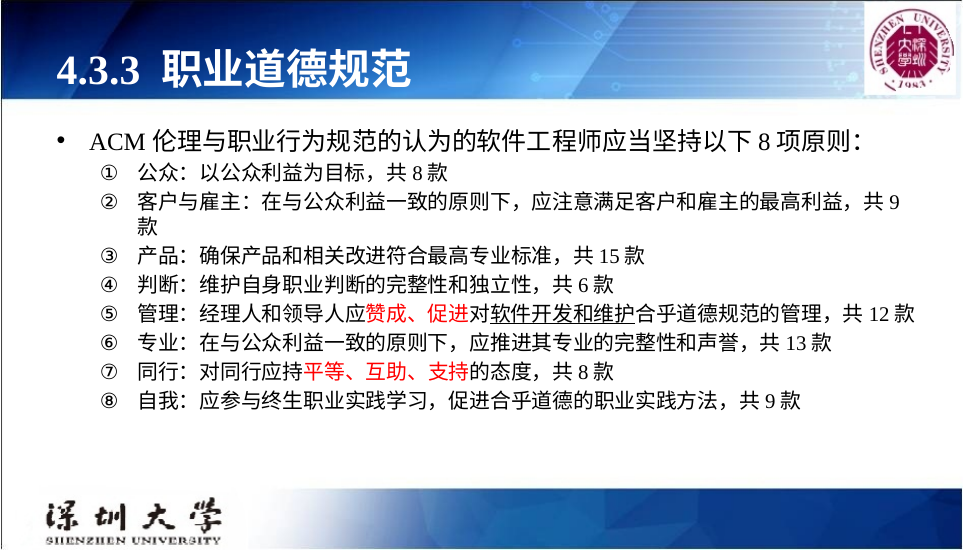

# 4.3.3 职业道德规范
ACM伦理与职业行为规范的认为的软件工程师应当坚持以下8项原则：
公众：以公众利益为目标，共8款
客户与雇主：在与公众利益一致的原则下，应注意满足客户和雇主的最高利益，共9款
产品：确保产品和相关改进符合最高专业标准，共15款
判断：维护自身职业判断的完整性和独立性，共6款
管理：经理人和领导人应赞成、促进对软件开发和维护合乎道德规范的管理，共12款
专业：在与公众利益一致的原则下，应推进其专业的完整性和声誉，共13款
同行：对同行应持平等、互助、支持的态度，共8款
自我：应参与终生职业实践学习，促进合乎道德的职业实践方法，共9款

36